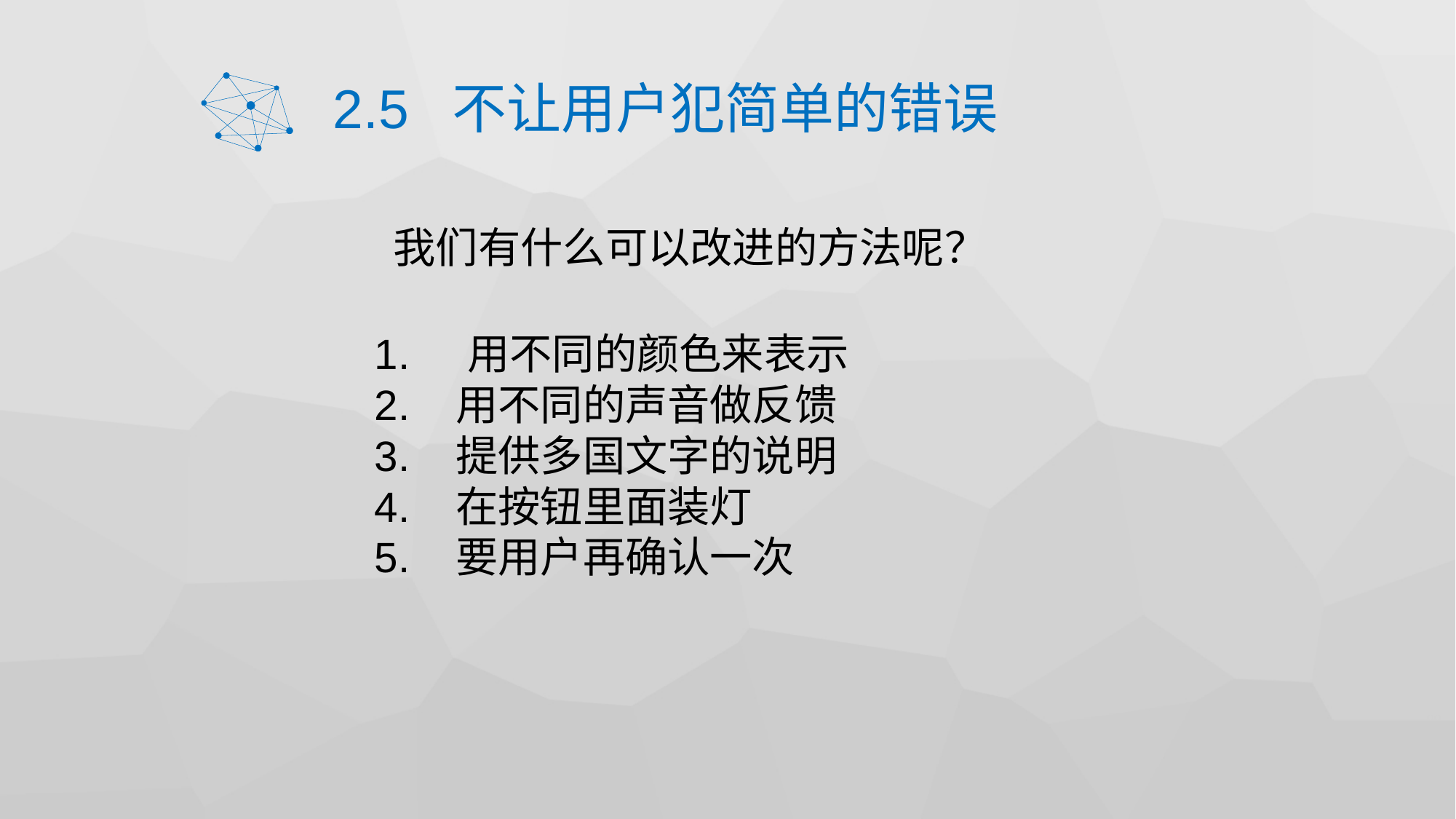

# 2.5  不让用户犯简单的错误
我们有什么可以改进的方法呢？
1.    用不同的颜色来表示
2.   用不同的声音做反馈
3.   提供多国文字的说明
4.   在按钮里面装灯
5.   要用户再确认一次